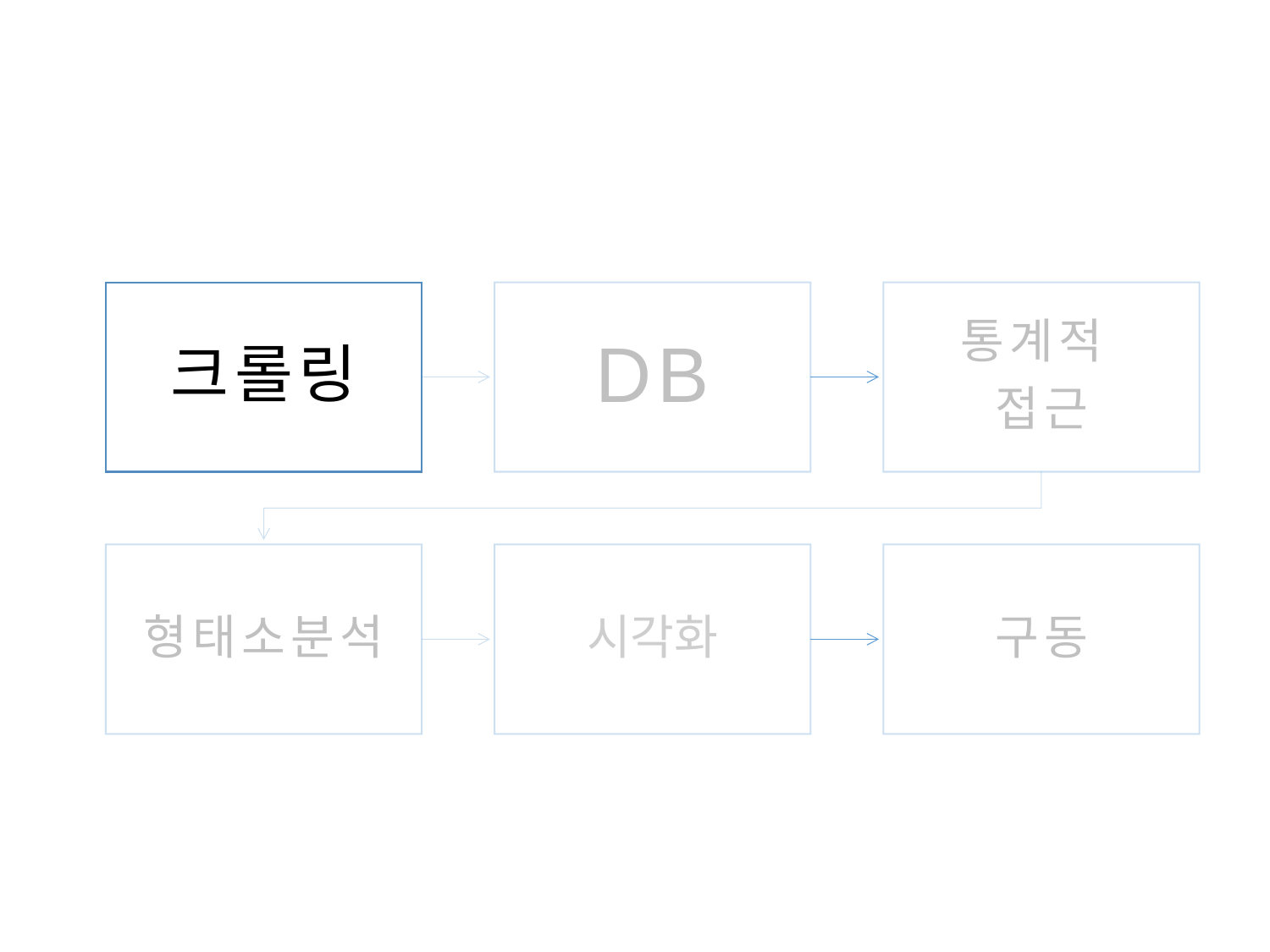

크롤링

DB

통계적
접근

형태소분석

시각화
구동